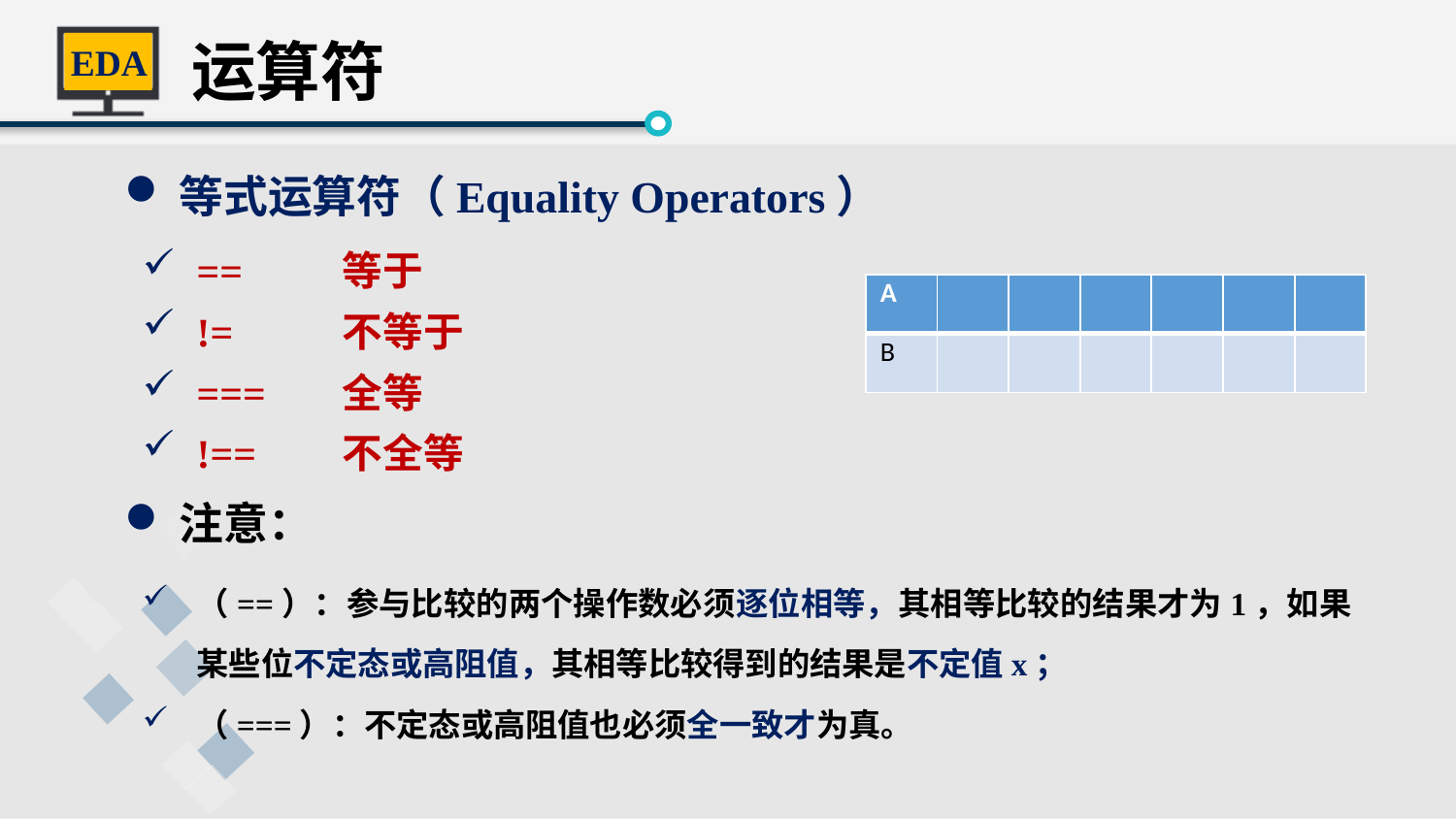

运算符
等式运算符（Equality Operators）
==	等于
!=	不等于
===	全等
!==	不全等
注意：
（==）：参与比较的两个操作数必须逐位相等，其相等比较的结果才为1，如果某些位不定态或高阻值，其相等比较得到的结果是不定值x；
（===）：不定态或高阻值也必须全一致才为真。
| A |  |  |  |  |  |  |
| --- | --- | --- | --- | --- | --- | --- |
| B |  |  |  |  |  |  |